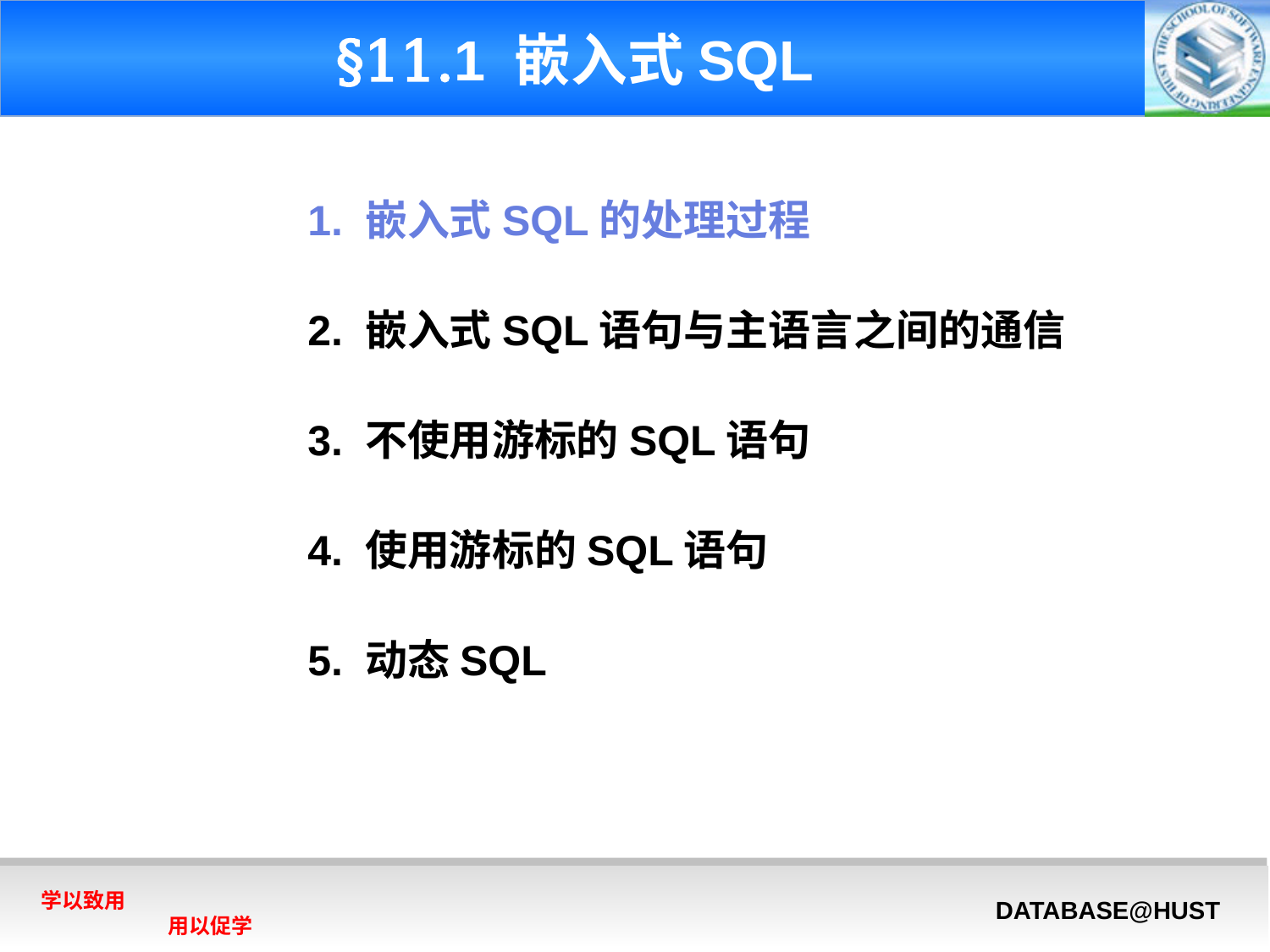

# §11.1 嵌入式SQL
1. 嵌入式SQL的处理过程
2. 嵌入式SQL语句与主语言之间的通信
3. 不使用游标的SQL语句
4. 使用游标的SQL语句
5. 动态SQL